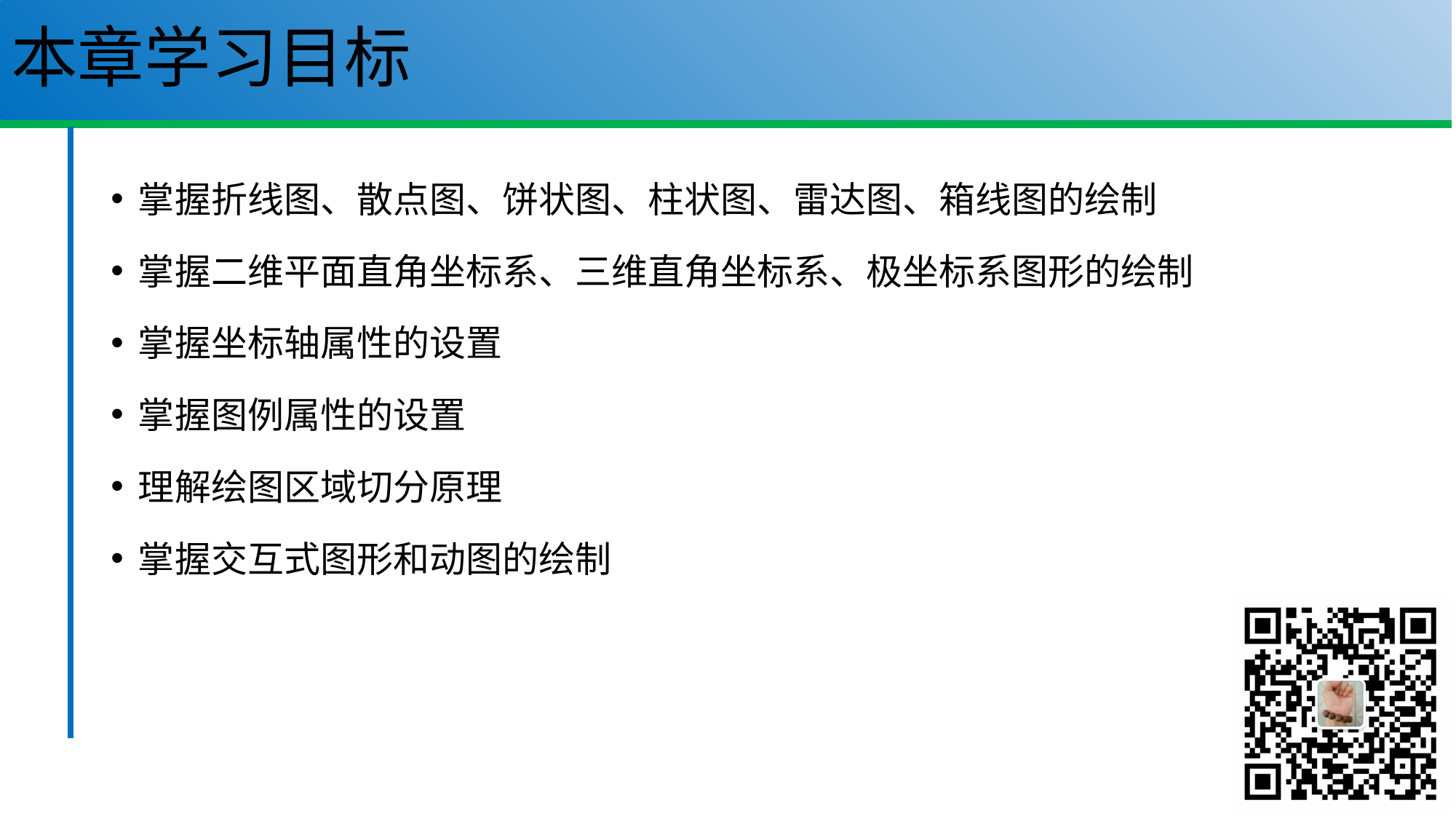

# 本章学习目标
掌握折线图、散点图、饼状图、柱状图、雷达图、箱线图的绘制
掌握二维平面直角坐标系、三维直角坐标系、极坐标系图形的绘制
掌握坐标轴属性的设置
掌握图例属性的设置
理解绘图区域切分原理
掌握交互式图形和动图的绘制
2